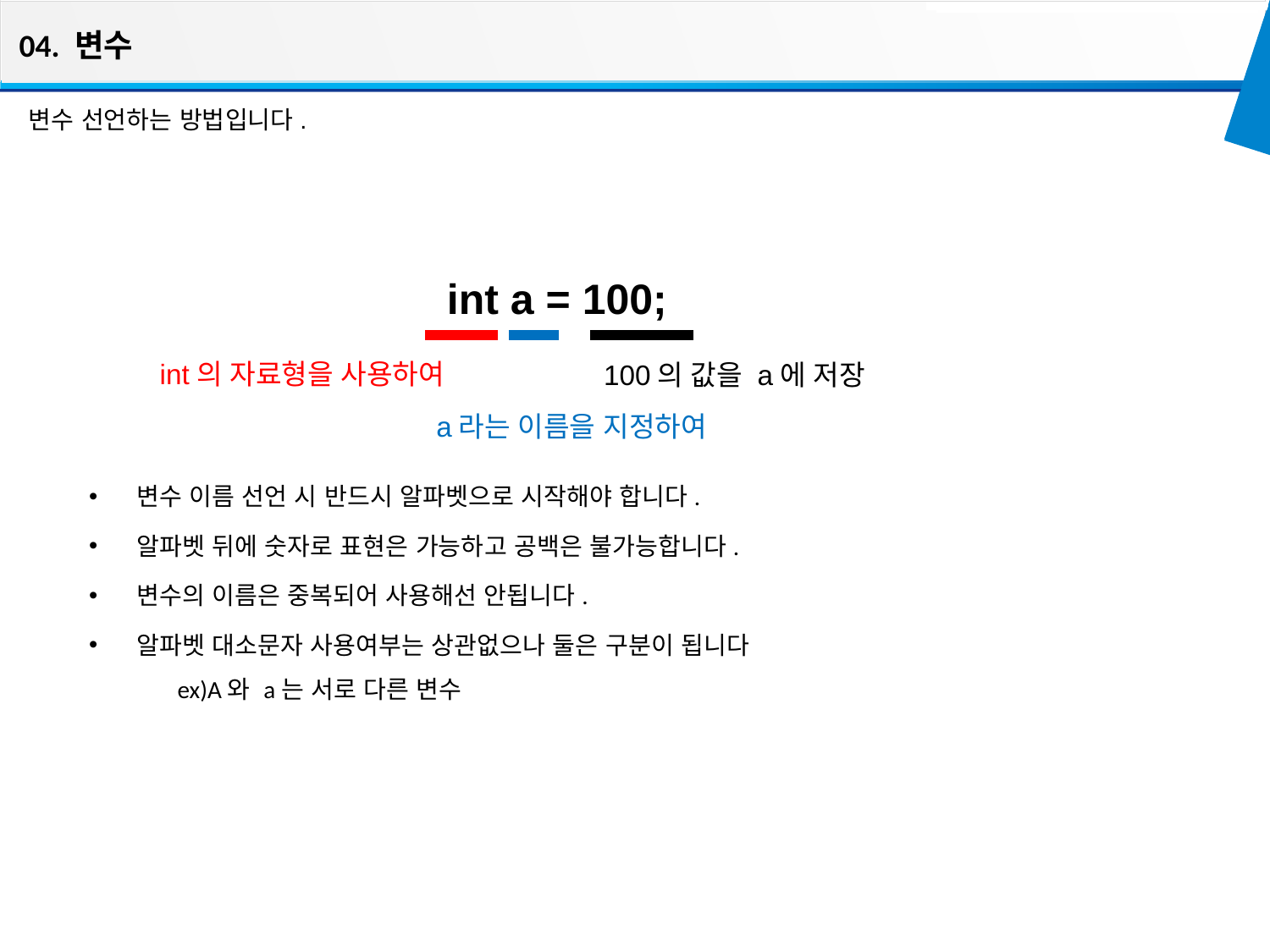

04. 변수

변수 선언하는 방법입니다.
int a = 100;
int의 자료형을 사용하여
100의 값을 a에 저장
a라는 이름을 지정하여
변수 이름 선언 시 반드시 알파벳으로 시작해야 합니다.
알파벳 뒤에 숫자로 표현은 가능하고 공백은 불가능합니다.
변수의 이름은 중복되어 사용해선 안됩니다.
알파벳 대소문자 사용여부는 상관없으나 둘은 구분이 됩니다
     ex)A와 a는 서로 다른 변수